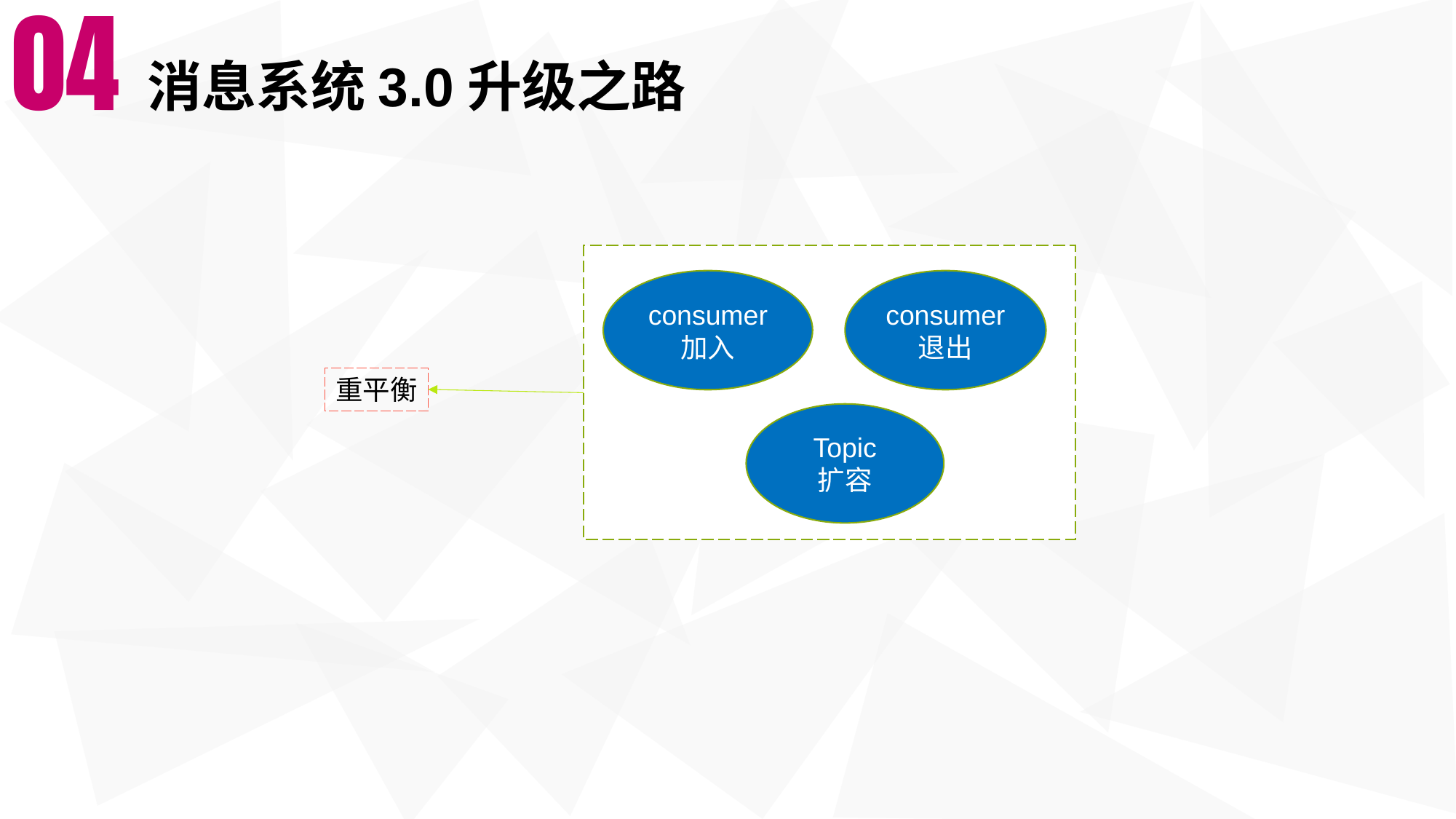

04
消息系统3.0升级之路

consumer
加入
consumer
退出
重平衡
Topic
扩容